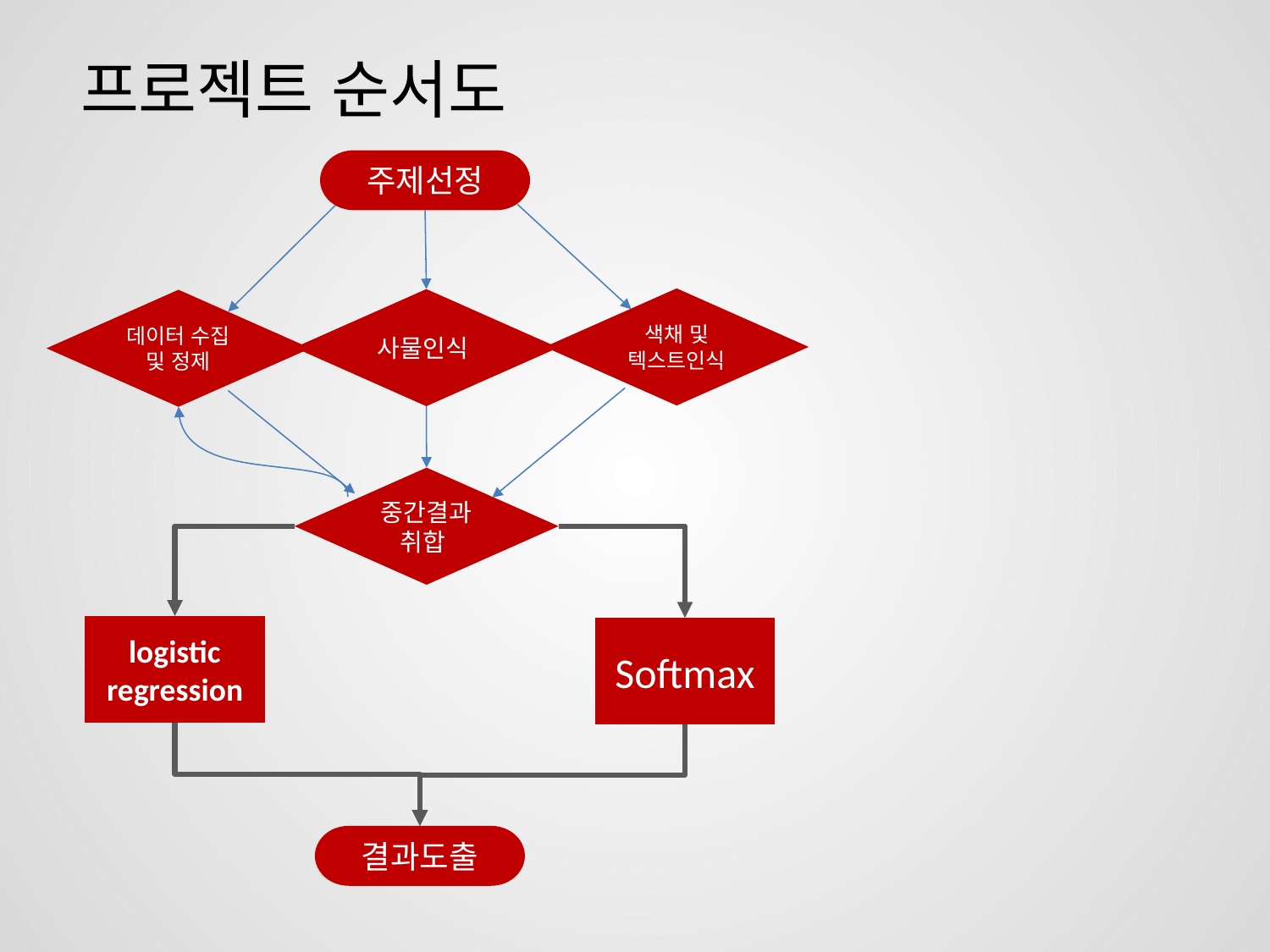

# 프로젝트 순서도
주제선정
색채 및 텍스트인식
사물인식
데이터 수집 및 정제
중간결과 취합
logistic regression
Softmax
결과도출